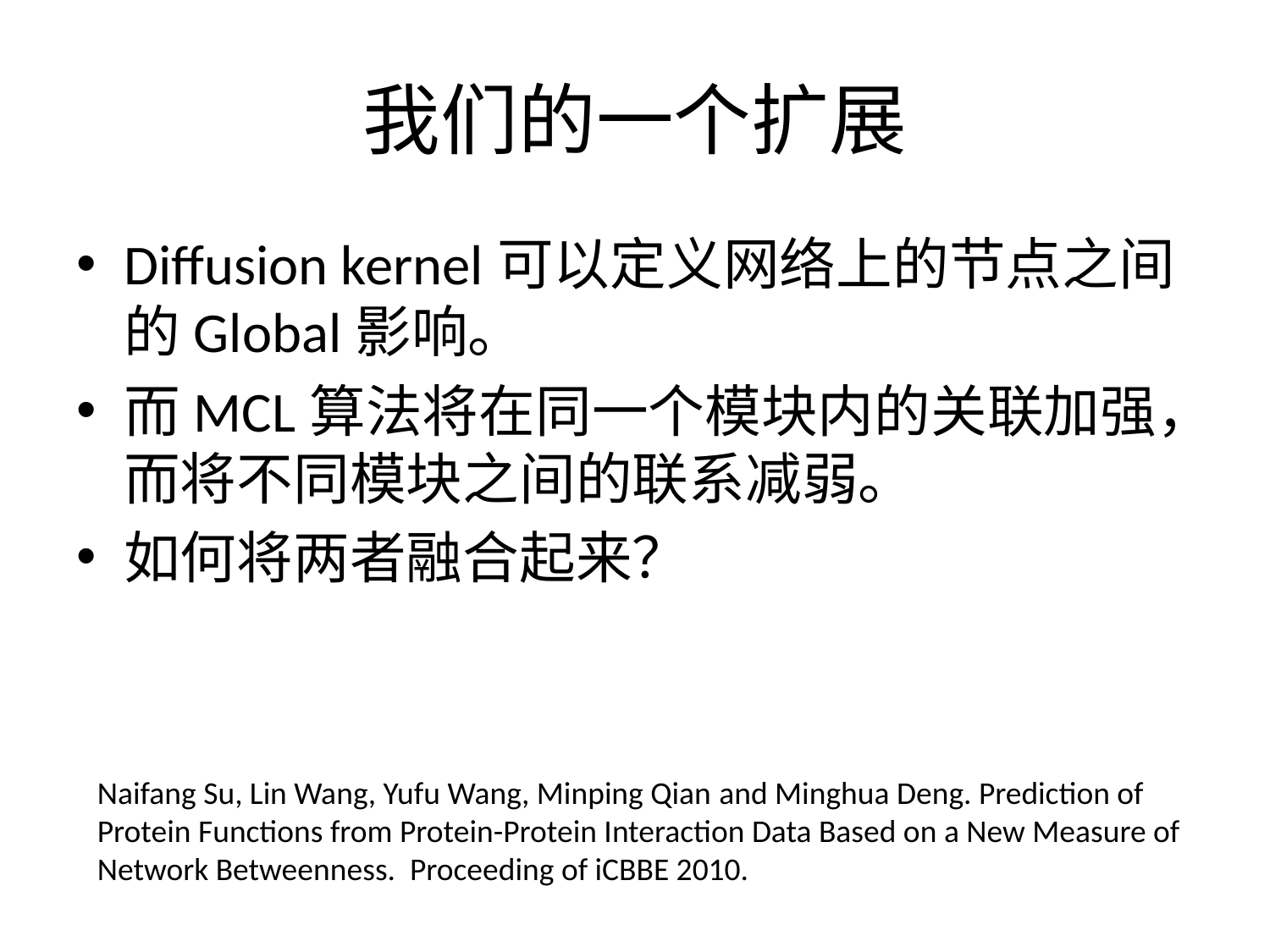

# 我们的一个扩展
Diffusion kernel可以定义网络上的节点之间的Global影响。
而MCL算法将在同一个模块内的关联加强，而将不同模块之间的联系减弱。
如何将两者融合起来？
Naifang Su, Lin Wang, Yufu Wang, Minping Qian and Minghua Deng. Prediction of Protein Functions from Protein-Protein Interaction Data Based on a New Measure of Network Betweenness.  Proceeding of iCBBE 2010.